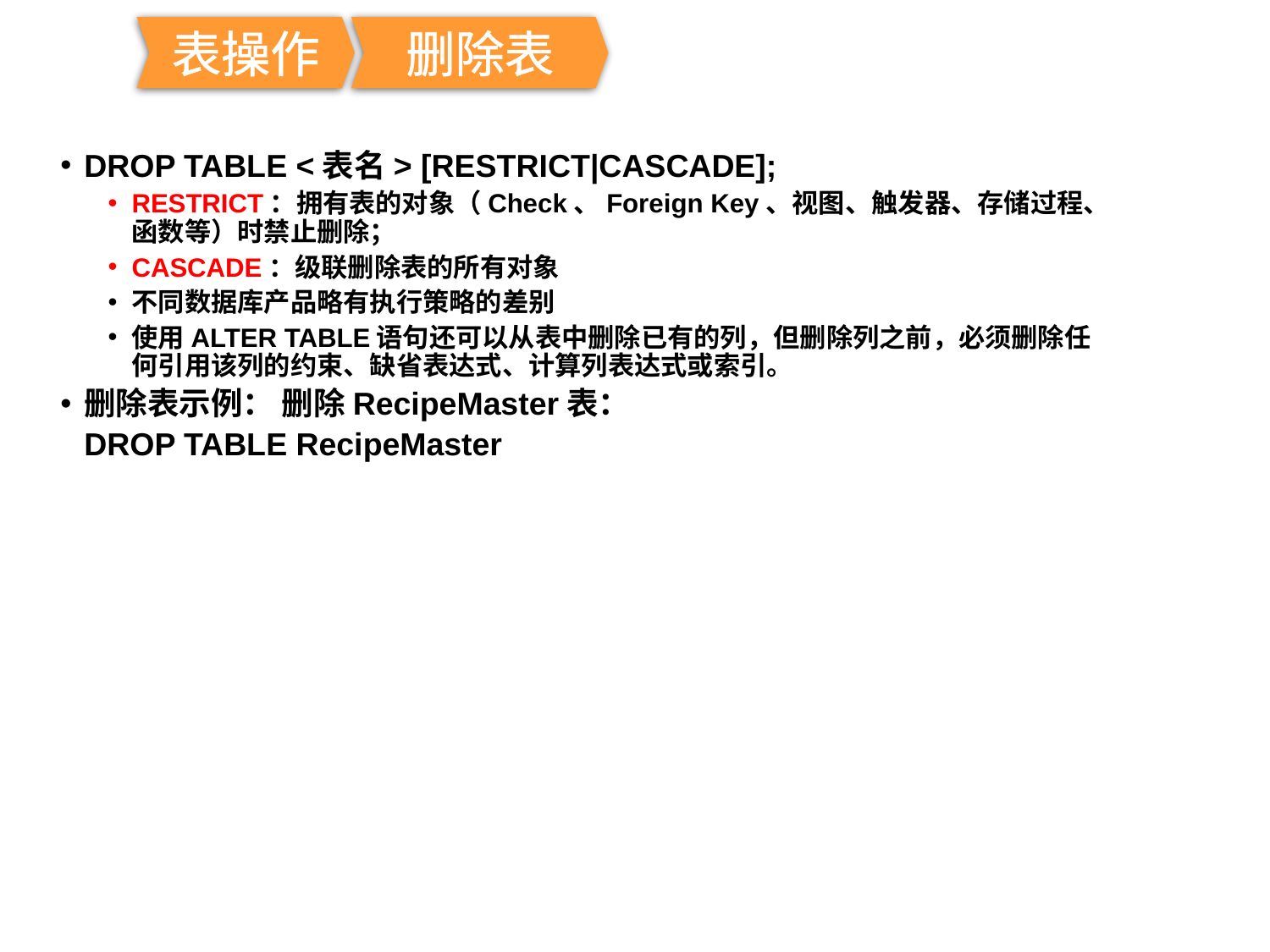

删除表
表操作

DROP TABLE <表名> [RESTRICT|CASCADE];
RESTRICT：拥有表的对象（Check、Foreign Key、视图、触发器、存储过程、函数等）时禁止删除；
CASCADE：级联删除表的所有对象
不同数据库产品略有执行策略的差别
使用ALTER TABLE语句还可以从表中删除已有的列，但删除列之前，必须删除任何引用该列的约束、缺省表达式、计算列表达式或索引。
删除表示例： 删除RecipeMaster表：
  	DROP TABLE RecipeMaster